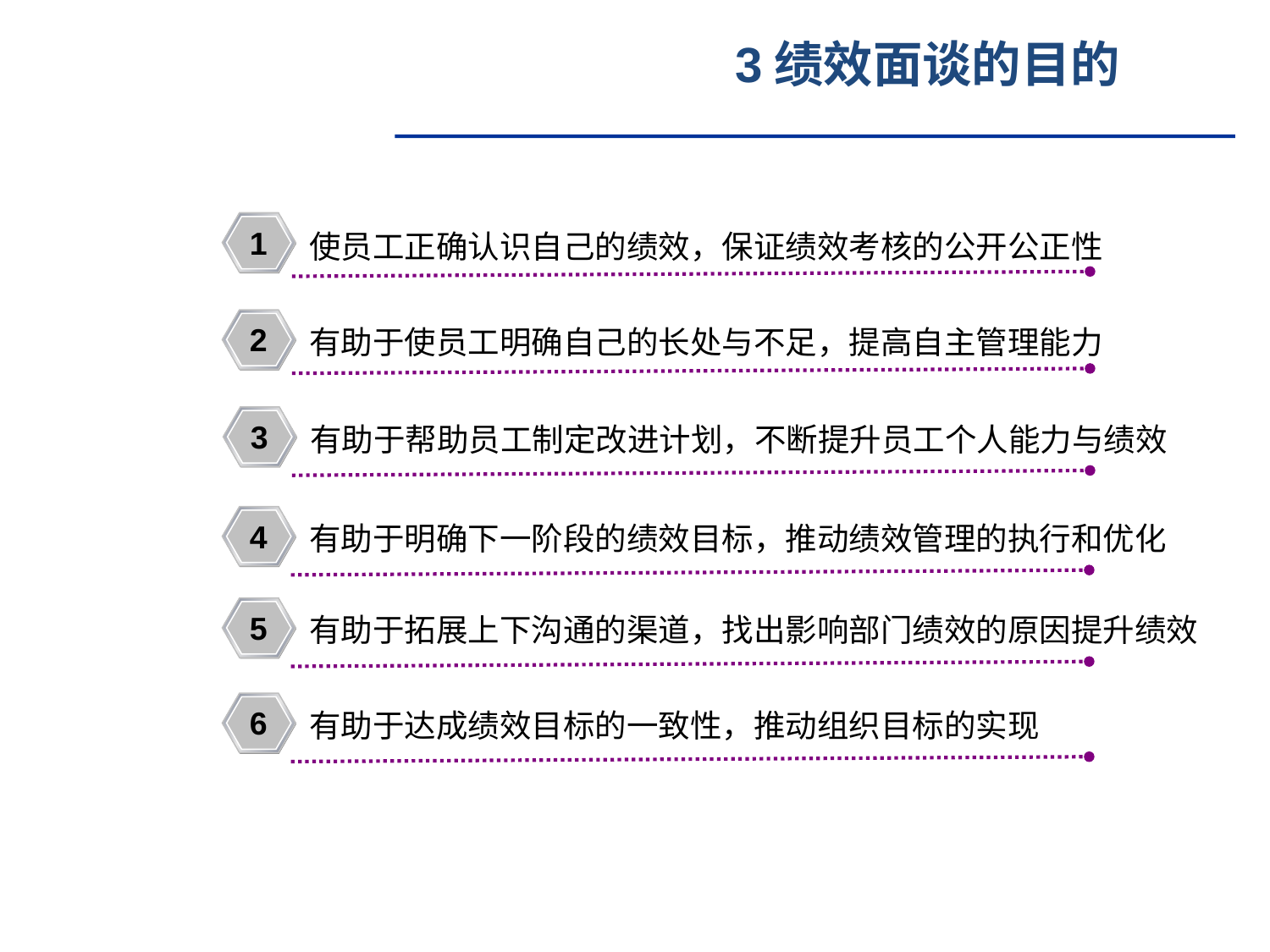

3绩效面谈的目的

1
使员工正确认识自己的绩效，保证绩效考核的公开公正性

2
有助于使员工明确自己的长处与不足，提高自主管理能力

3
有助于帮助员工制定改进计划，不断提升员工个人能力与绩效

4
有助于明确下一阶段的绩效目标，推动绩效管理的执行和优化

5
有助于拓展上下沟通的渠道，找出影响部门绩效的原因提升绩效

6
有助于达成绩效目标的一致性，推动组织目标的实现